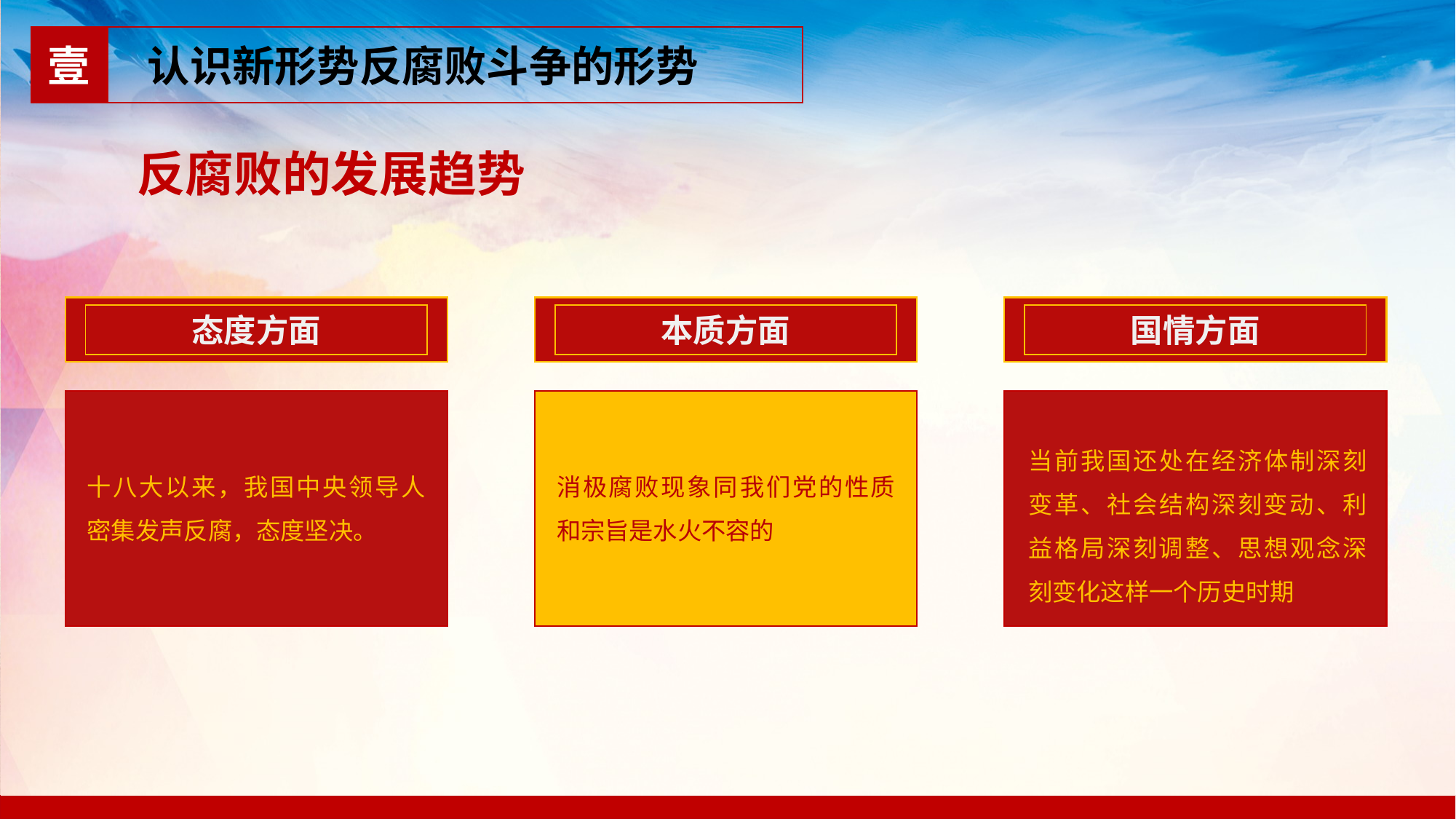

认识新形势反腐败斗争的形势
壹
反腐败的发展趋势

态度方面

本质方面

国情方面

当前我国还处在经济体制深刻变革、社会结构深刻变动、利益格局深刻调整、思想观念深刻变化这样一个历史时期
十八大以来，我国中央领导人密集发声反腐，态度坚决。
消极腐败现象同我们党的性质和宗旨是水火不容的